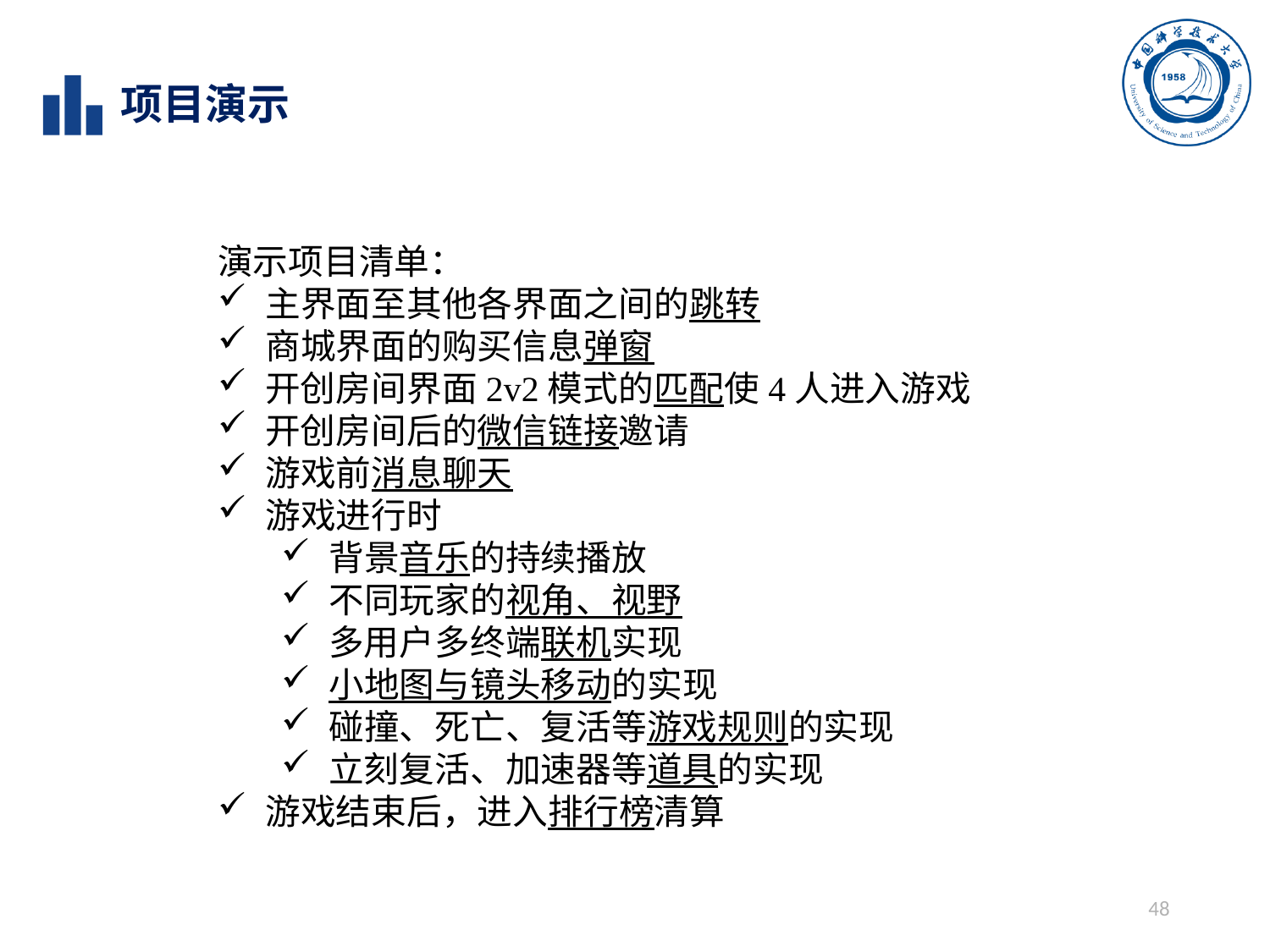

项目演示
演示项目清单：
主界面至其他各界面之间的跳转
商城界面的购买信息弹窗
开创房间界面2v2模式的匹配使4人进入游戏
开创房间后的微信链接邀请
游戏前消息聊天
游戏进行时
背景音乐的持续播放
不同玩家的视角、视野
多用户多终端联机实现
小地图与镜头移动的实现
碰撞、死亡、复活等游戏规则的实现
立刻复活、加速器等道具的实现
游戏结束后，进入排行榜清算
48